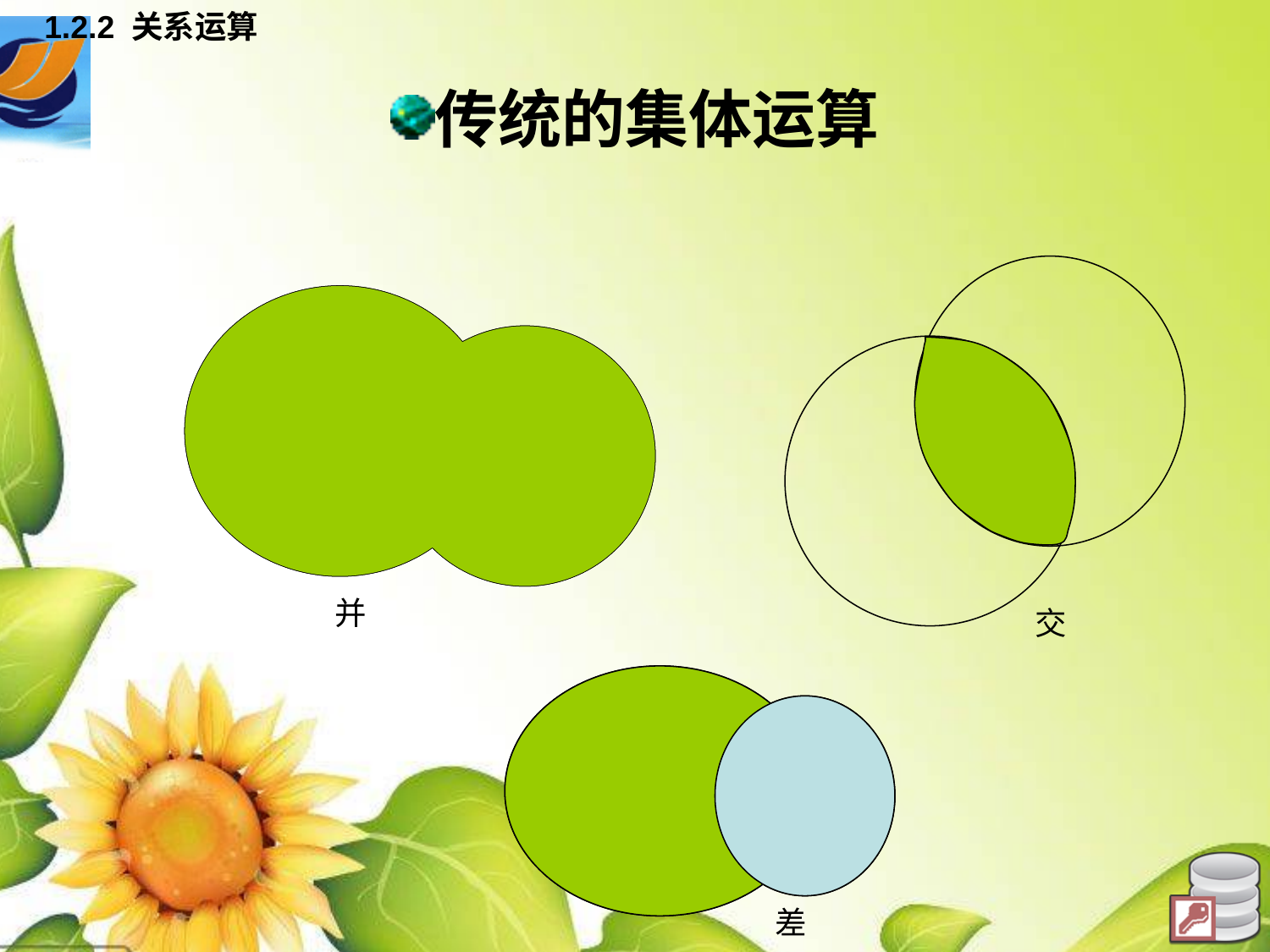

1.2.2 关系运算
# 传统的集体运算

并
交

差